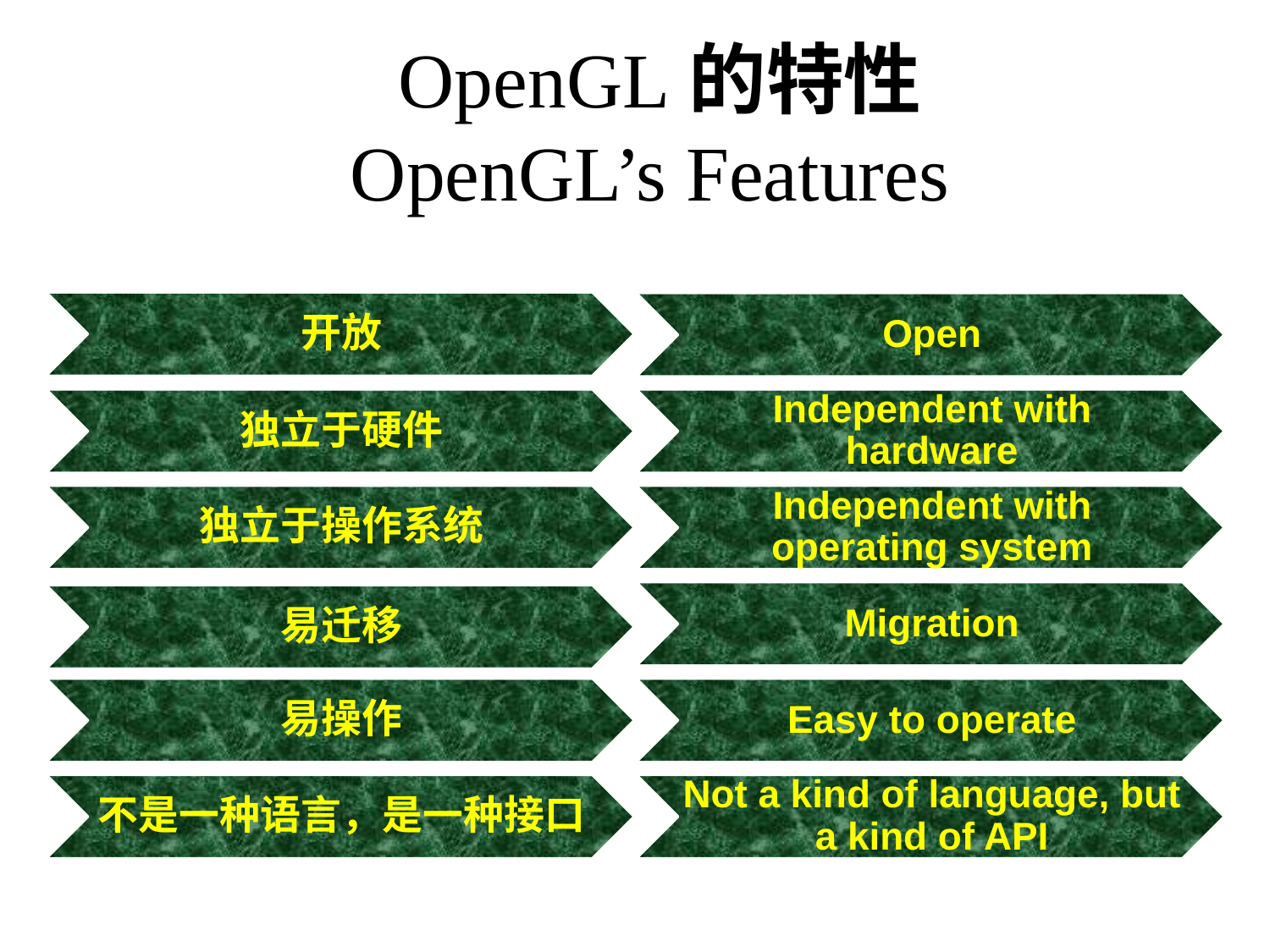

# OpenGL的特性 OpenGL’s Features
Open
Independent with hardware
Independent with operating system
Migration
Easy to operate
Not a kind of language, but a kind of API
开放
独立于硬件
独立于操作系统
易迁移
易操作
不是一种语言，是一种接口